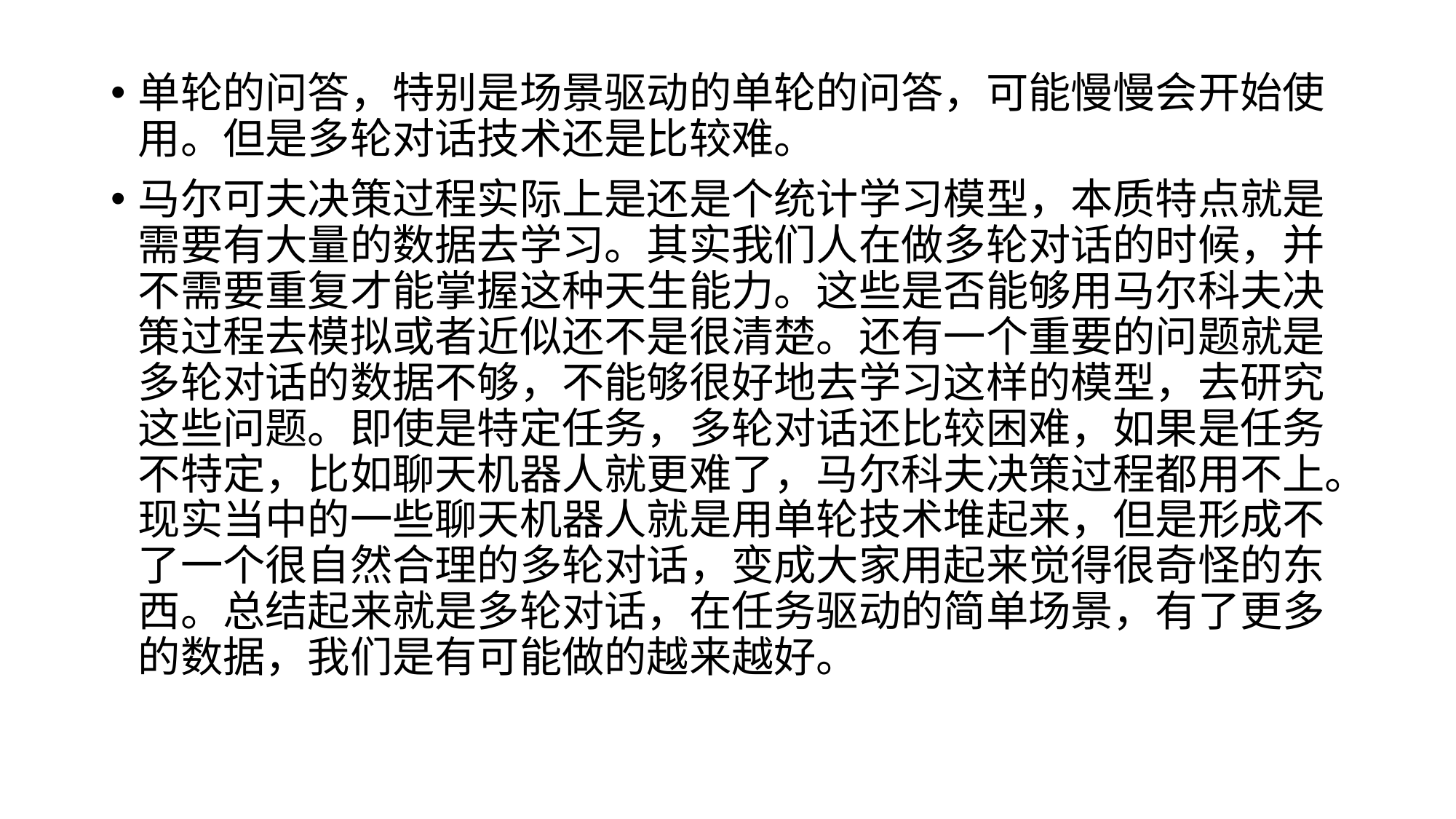

单轮的问答，特别是场景驱动的单轮的问答，可能慢慢会开始使用。但是多轮对话技术还是比较难。
马尔可夫决策过程实际上是还是个统计学习模型，本质特点就是需要有大量的数据去学习。其实我们人在做多轮对话的时候，并不需要重复才能掌握这种天生能力。这些是否能够用马尔科夫决策过程去模拟或者近似还不是很清楚。还有一个重要的问题就是多轮对话的数据不够，不能够很好地去学习这样的模型，去研究这些问题。即使是特定任务，多轮对话还比较困难，如果是任务不特定，比如聊天机器人就更难了，马尔科夫决策过程都用不上。现实当中的一些聊天机器人就是用单轮技术堆起来，但是形成不了一个很自然合理的多轮对话，变成大家用起来觉得很奇怪的东西。总结起来就是多轮对话，在任务驱动的简单场景，有了更多的数据，我们是有可能做的越来越好。